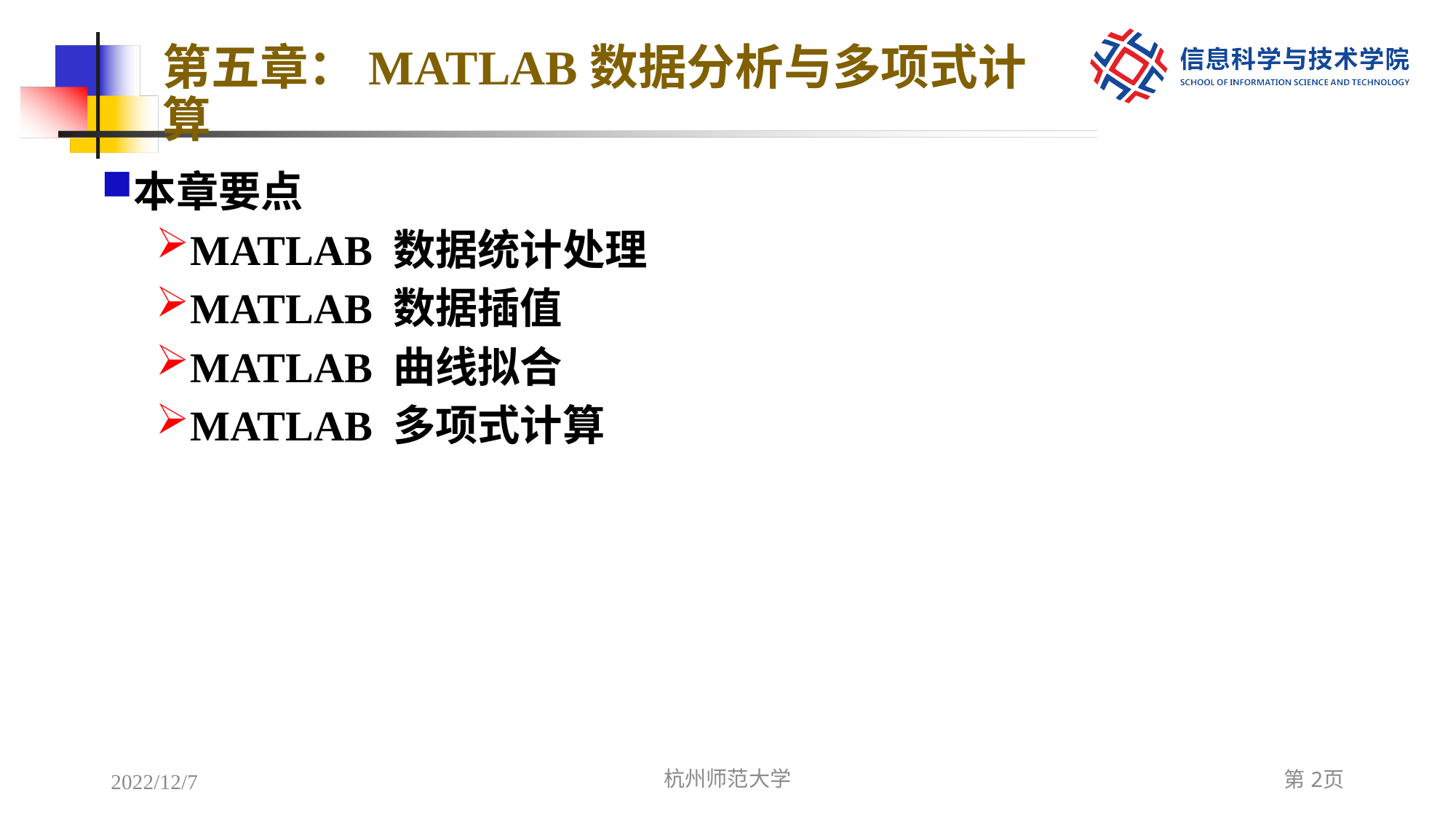

# 第五章：MATLAB数据分析与多项式计算
本章要点
MATLAB 数据统计处理
MATLAB 数据插值
MATLAB 曲线拟合
MATLAB 多项式计算
2022/12/7
杭州师范大学
第2页